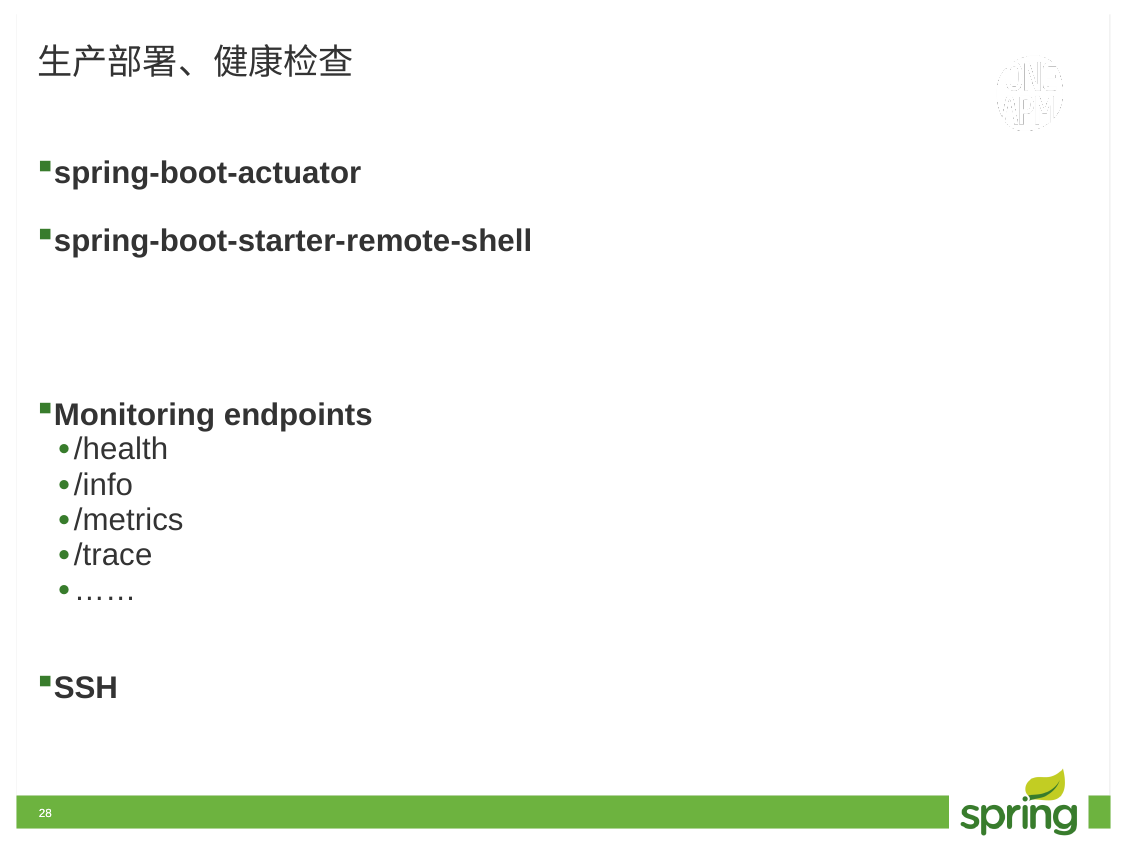

# 生产部署、健康检查
spring-boot-actuator
spring-boot-starter-remote-shell

Monitoring endpoints
/health
/info
/metrics
/trace
……

SSH